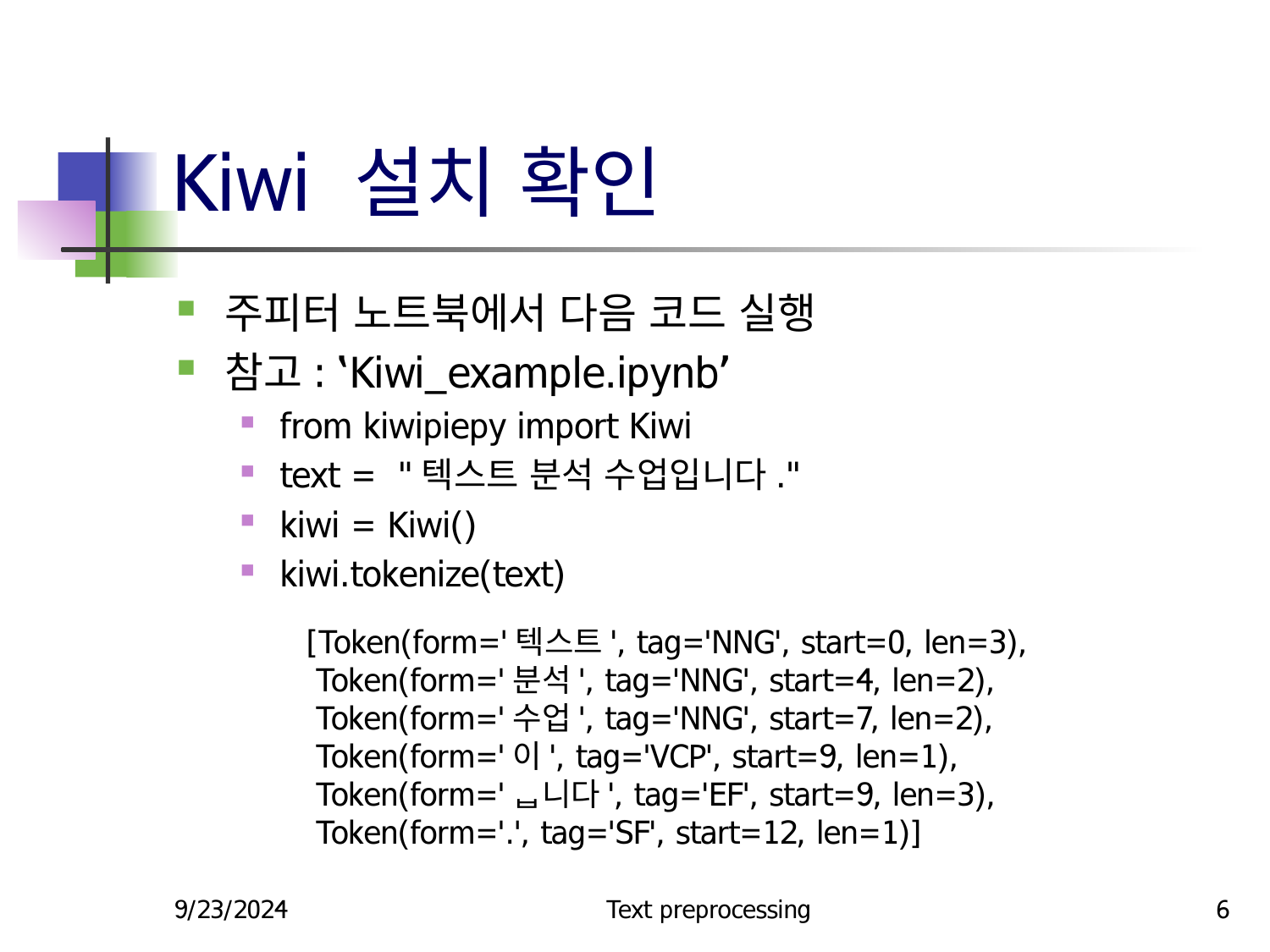

# Kiwi 설치 확인
주피터 노트북에서 다음 코드 실행
참고: ‘Kiwi_example.ipynb’
from kiwipiepy import Kiwi
text =  "텍스트 분석 수업입니다."
kiwi = Kiwi()
kiwi.tokenize(text)
[Token(form='텍스트', tag='NNG', start=0, len=3),
 Token(form='분석', tag='NNG', start=4, len=2),
 Token(form='수업', tag='NNG', start=7, len=2),
 Token(form='이', tag='VCP', start=9, len=1),
 Token(form='ᆸ니다', tag='EF', start=9, len=3),
 Token(form='.', tag='SF', start=12, len=1)]
9/23/2024
Text preprocessing
6